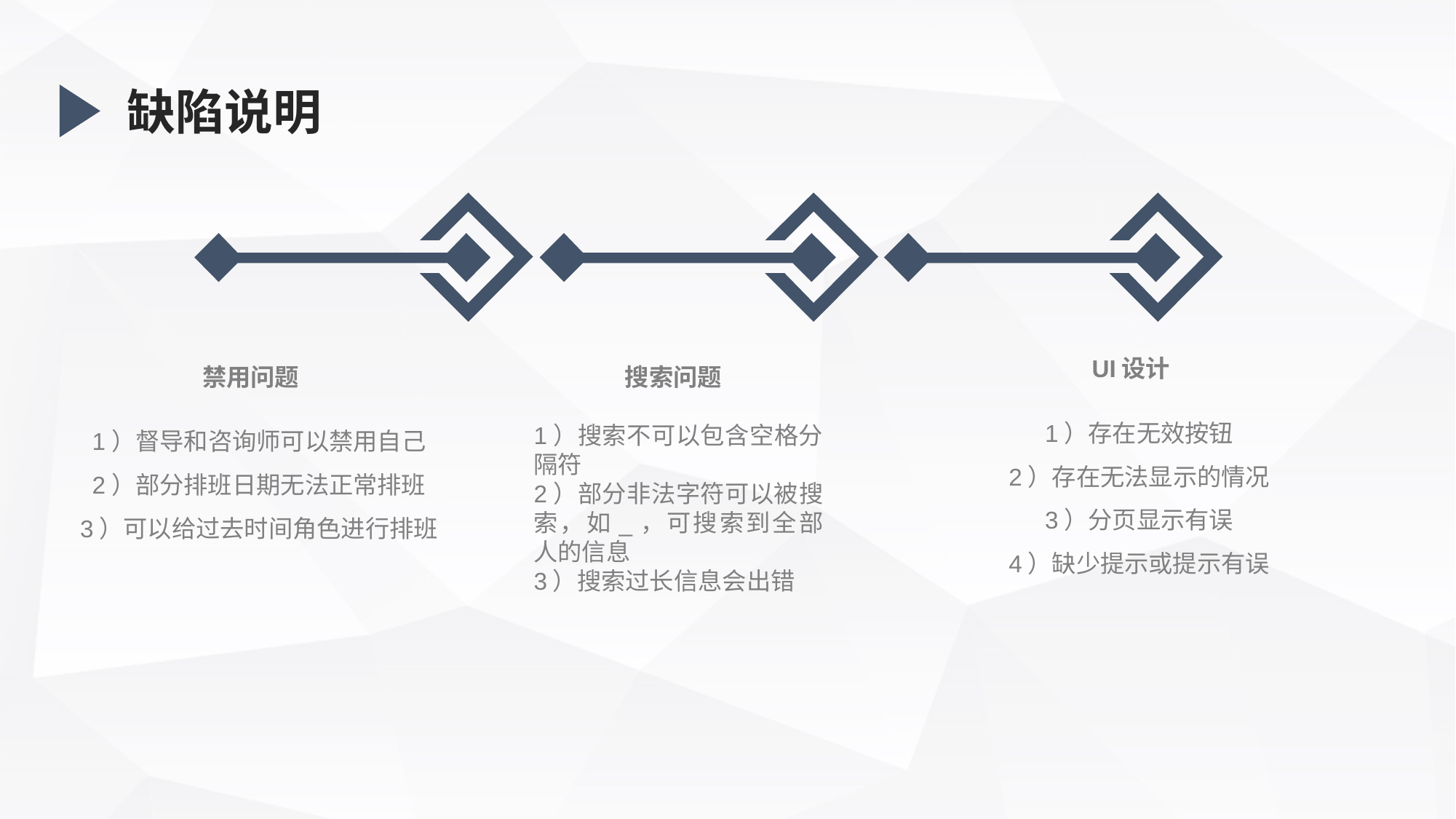

缺陷说明

UI设计
1）存在无效按钮
2）存在无法显示的情况
3）分页显示有误
4）缺少提示或提示有误
搜索问题
1）搜索不可以包含空格分隔符
2）部分非法字符可以被搜索，如_，可搜索到全部人的信息
3）搜索过长信息会出错
禁用问题
1）督导和咨询师可以禁用自己
2）部分排班日期无法正常排班
3）可以给过去时间角色进行排班